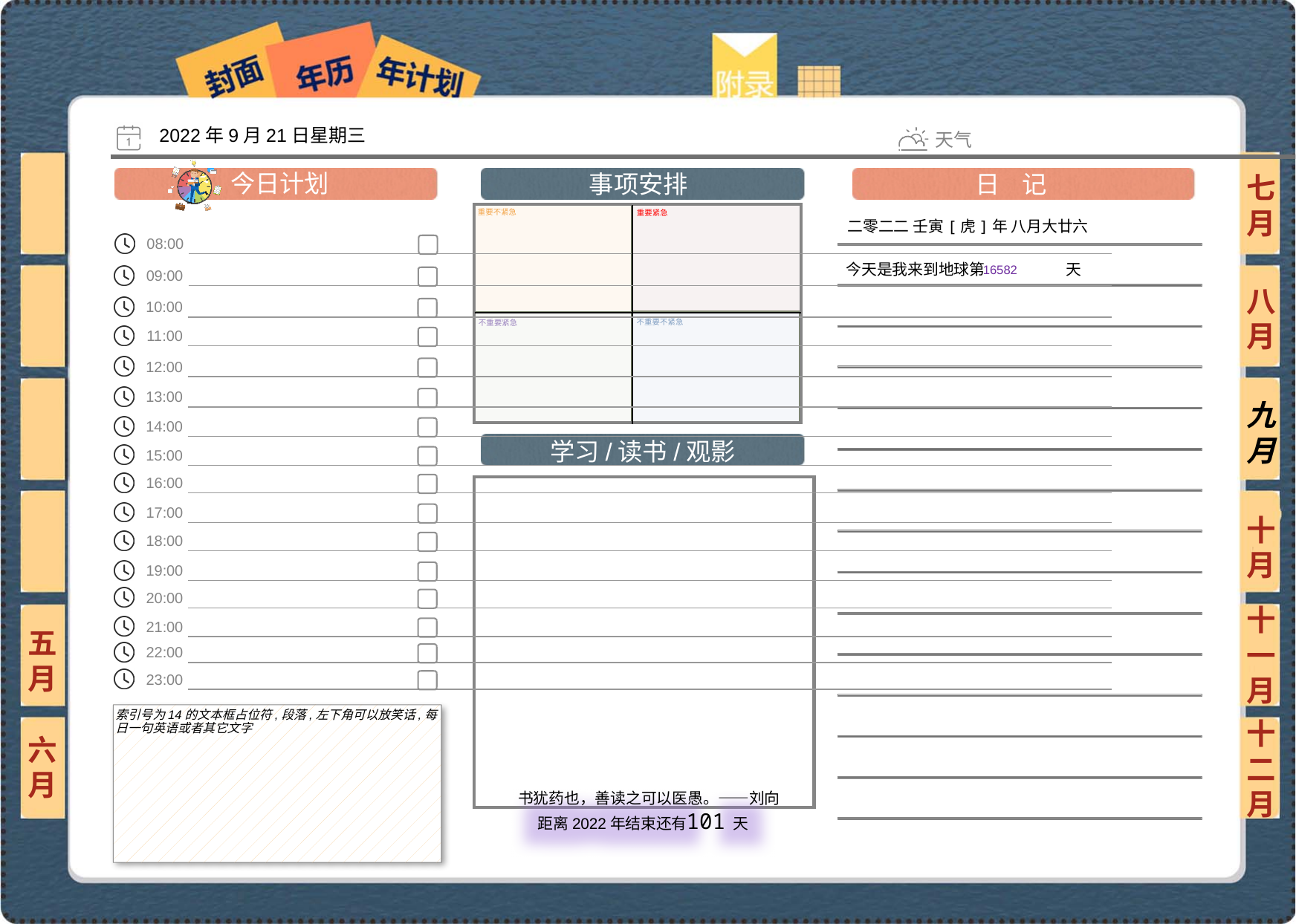

2022年9月21日星期三
七月
二零二二 壬寅[虎]年 八月大廿六
16582
八月
九月
十月
十一月
五月
索引号为14的文本框占位符,段落,左下角可以放笑话,每日一句英语或者其它文字
六月
十二月
101
 书犹药也，善读之可以医愚。——刘向